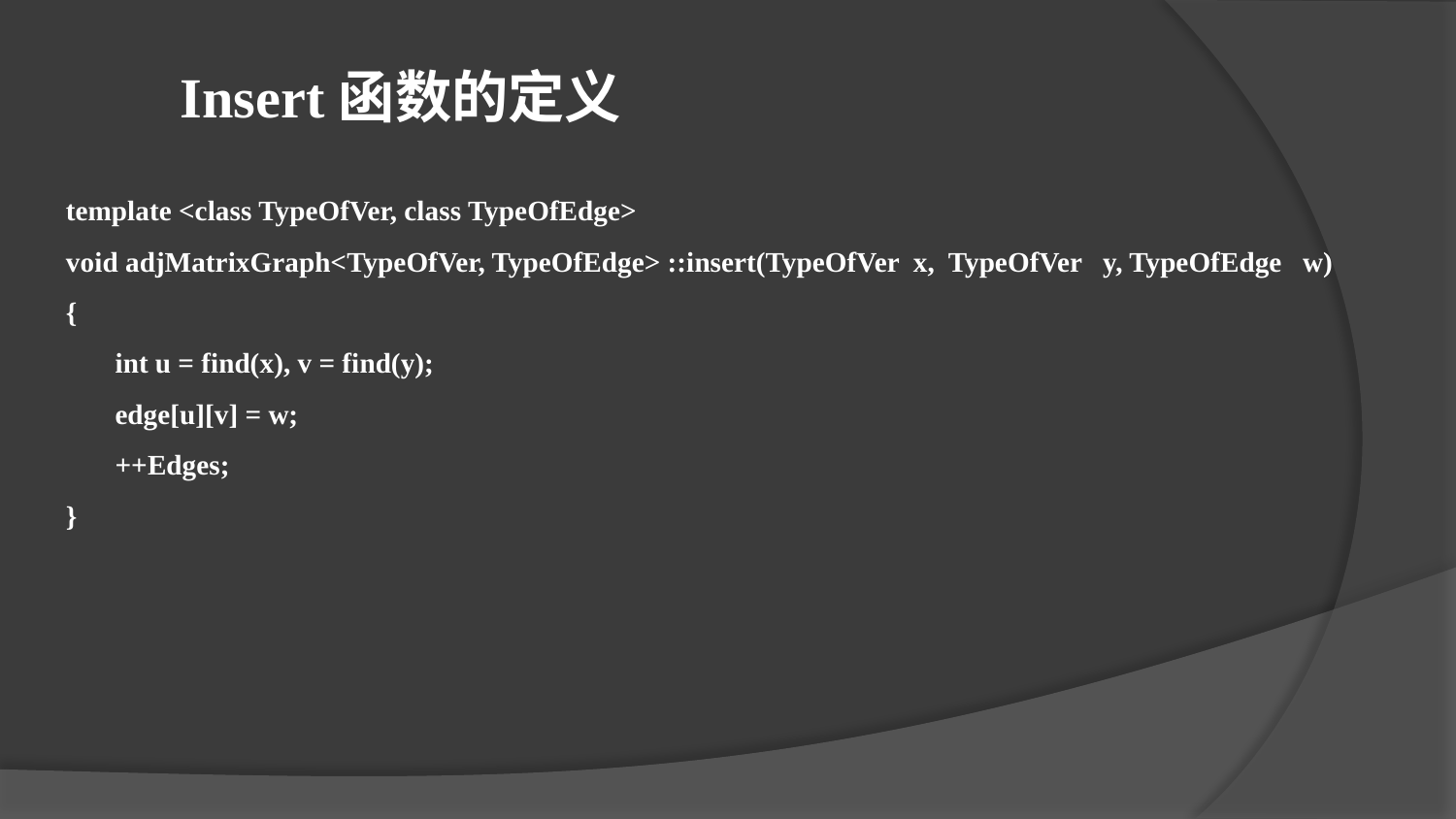

Insert函数的定义
template <class TypeOfVer, class TypeOfEdge>
void adjMatrixGraph<TypeOfVer, TypeOfEdge> ::insert(TypeOfVer  x,  TypeOfVer   y, TypeOfEdge   w)
{
       int u = find(x), v = find(y);
       edge[u][v] = w;
       ++Edges;
}